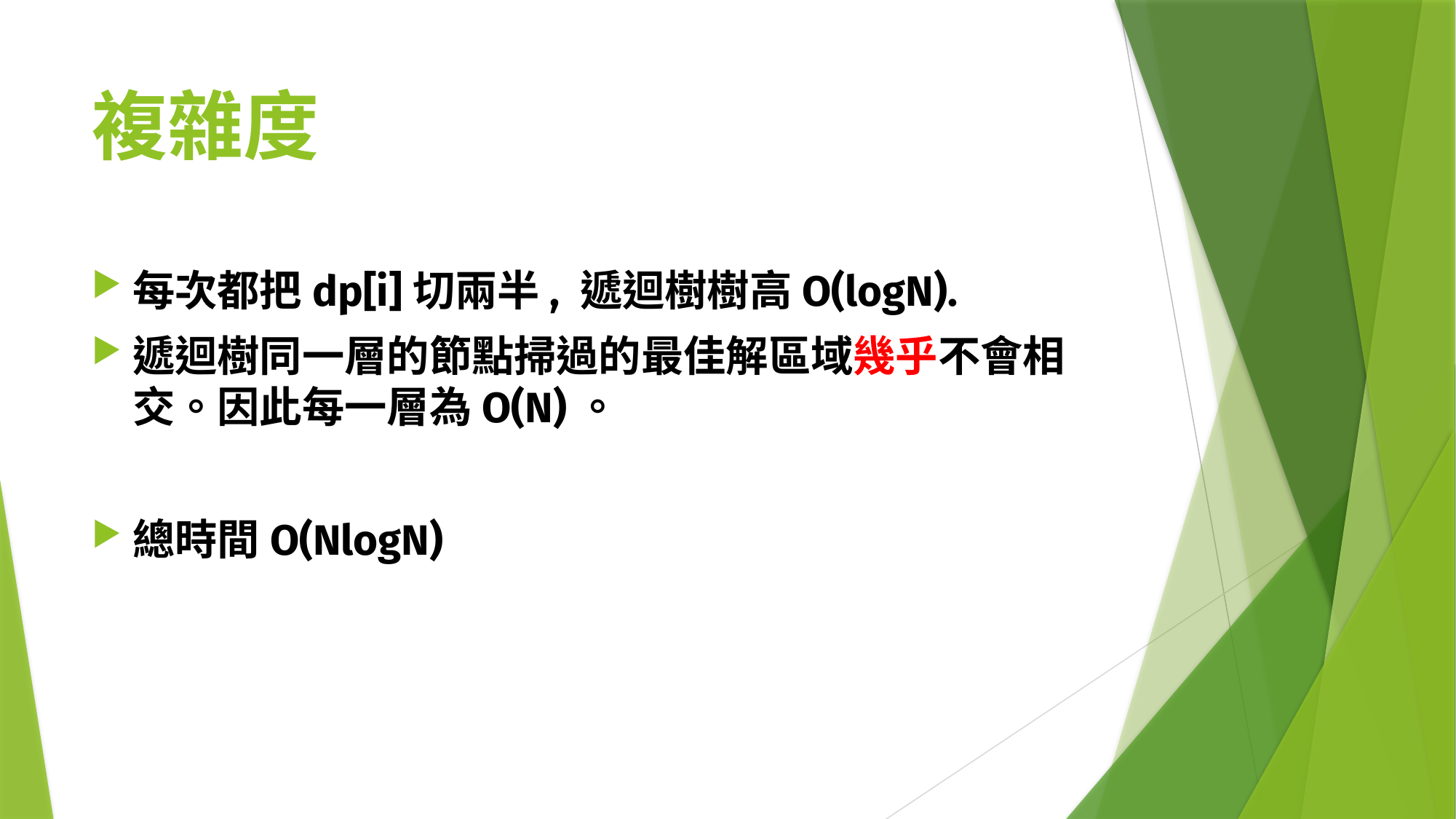

# 複雜度
每次都把dp[i]切兩半, 遞迴樹樹高O(logN).
遞迴樹同一層的節點掃過的最佳解區域幾乎不會相交。因此每一層為O(N)。

總時間O(NlogN)